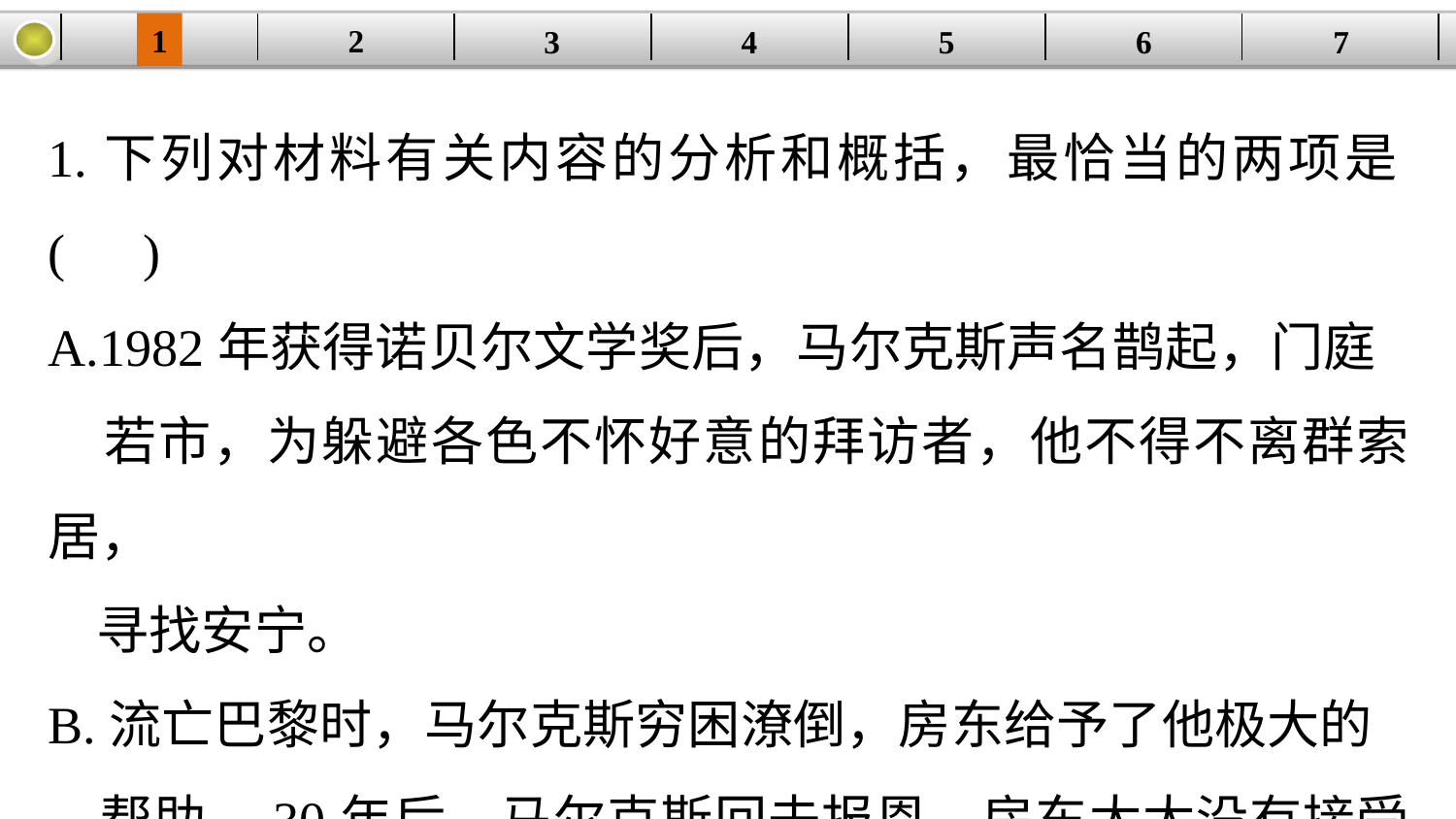

1
2
|  |  |  |  |  |  |  |
| --- | --- | --- | --- | --- | --- | --- |
3
4
5
6
7

1.下列对材料有关内容的分析和概括，最恰当的两项是(　)
A.1982年获得诺贝尔文学奖后，马尔克斯声名鹊起，门庭
   若市，为躲避各色不怀好意的拜访者，他不得不离群索居，
   寻找安宁。
B.流亡巴黎时，马尔克斯穷困潦倒，房东给予了他极大的
   帮助。30年后，马尔克斯回去报恩，房东太太没有接受，
   但大为感动。